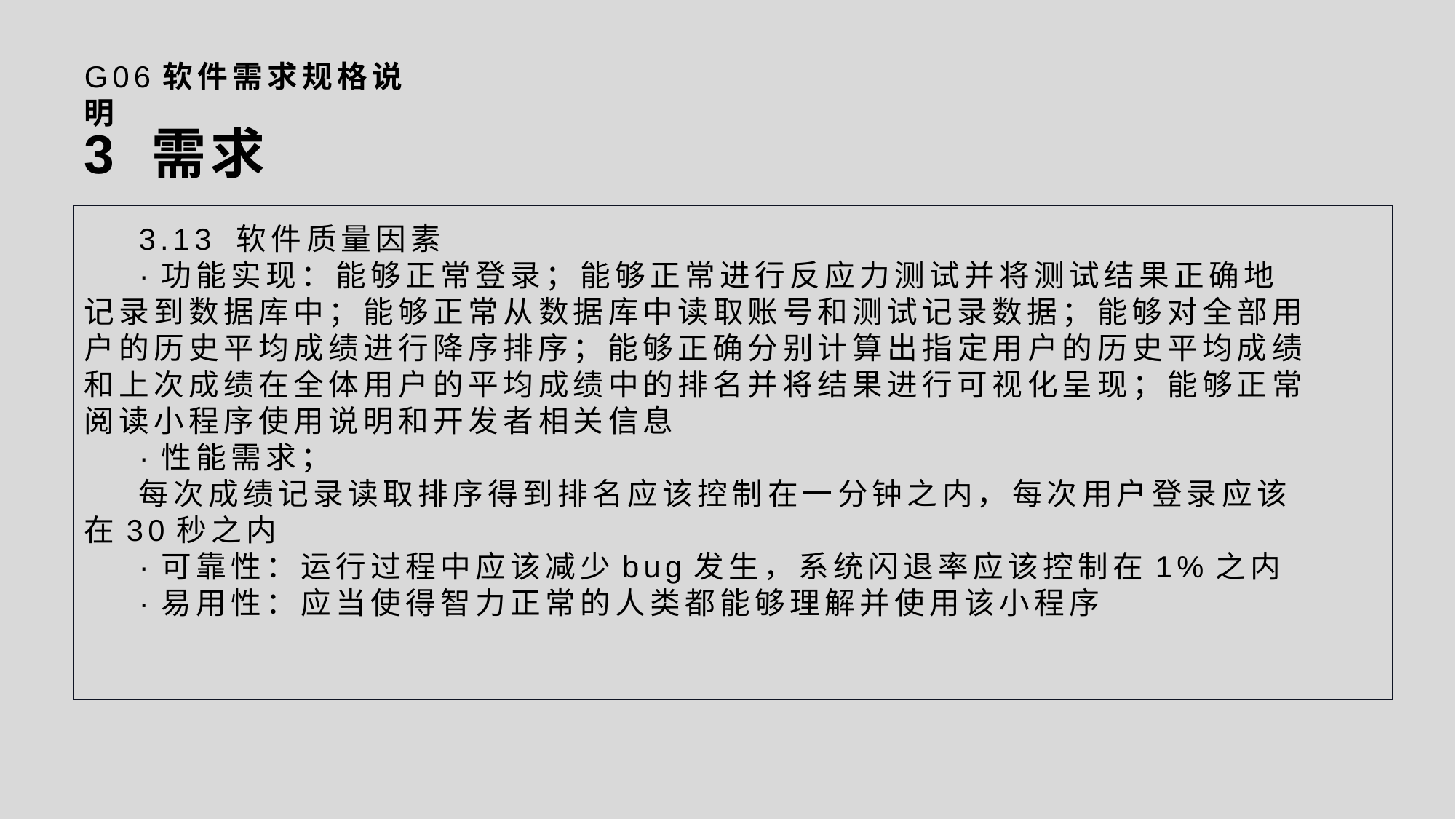

G06软件需求规格说明
3 需求

3.13 软件质量因素
·功能实现：能够正常登录；能够正常进行反应力测试并将测试结果正确地记录到数据库中；能够正常从数据库中读取账号和测试记录数据；能够对全部用户的历史平均成绩进行降序排序；能够正确分别计算出指定用户的历史平均成绩和上次成绩在全体用户的平均成绩中的排名并将结果进行可视化呈现；能够正常阅读小程序使用说明和开发者相关信息
·性能需求；
每次成绩记录读取排序得到排名应该控制在一分钟之内，每次用户登录应该在30秒之内
·可靠性：运行过程中应该减少bug发生，系统闪退率应该控制在1%之内
·易用性：应当使得智力正常的人类都能够理解并使用该小程序